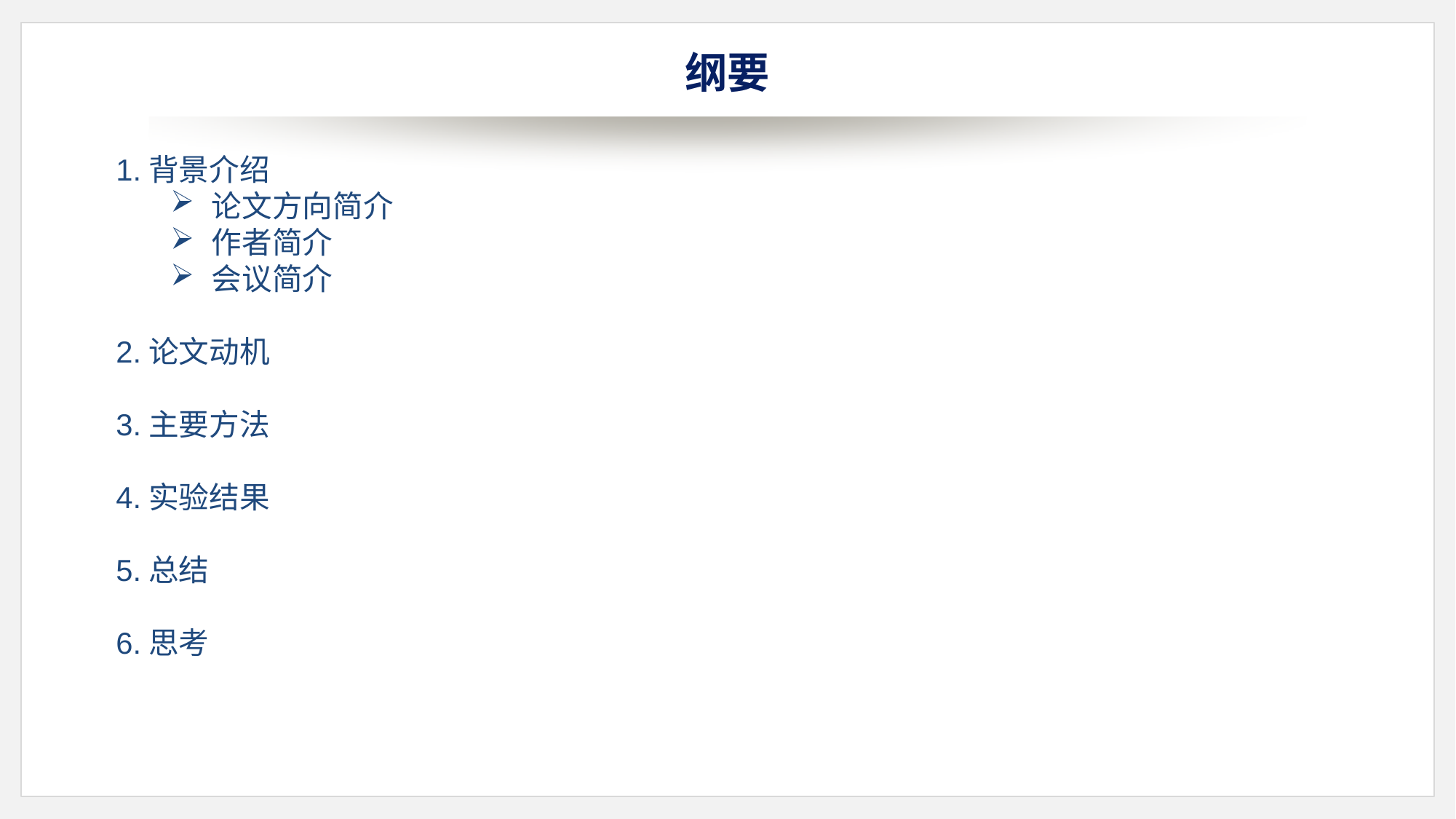

# 纲要
1.背景介绍
论文方向简介
作者简介
会议简介

2.论文动机

3.主要方法

4.实验结果

5.总结

6.思考